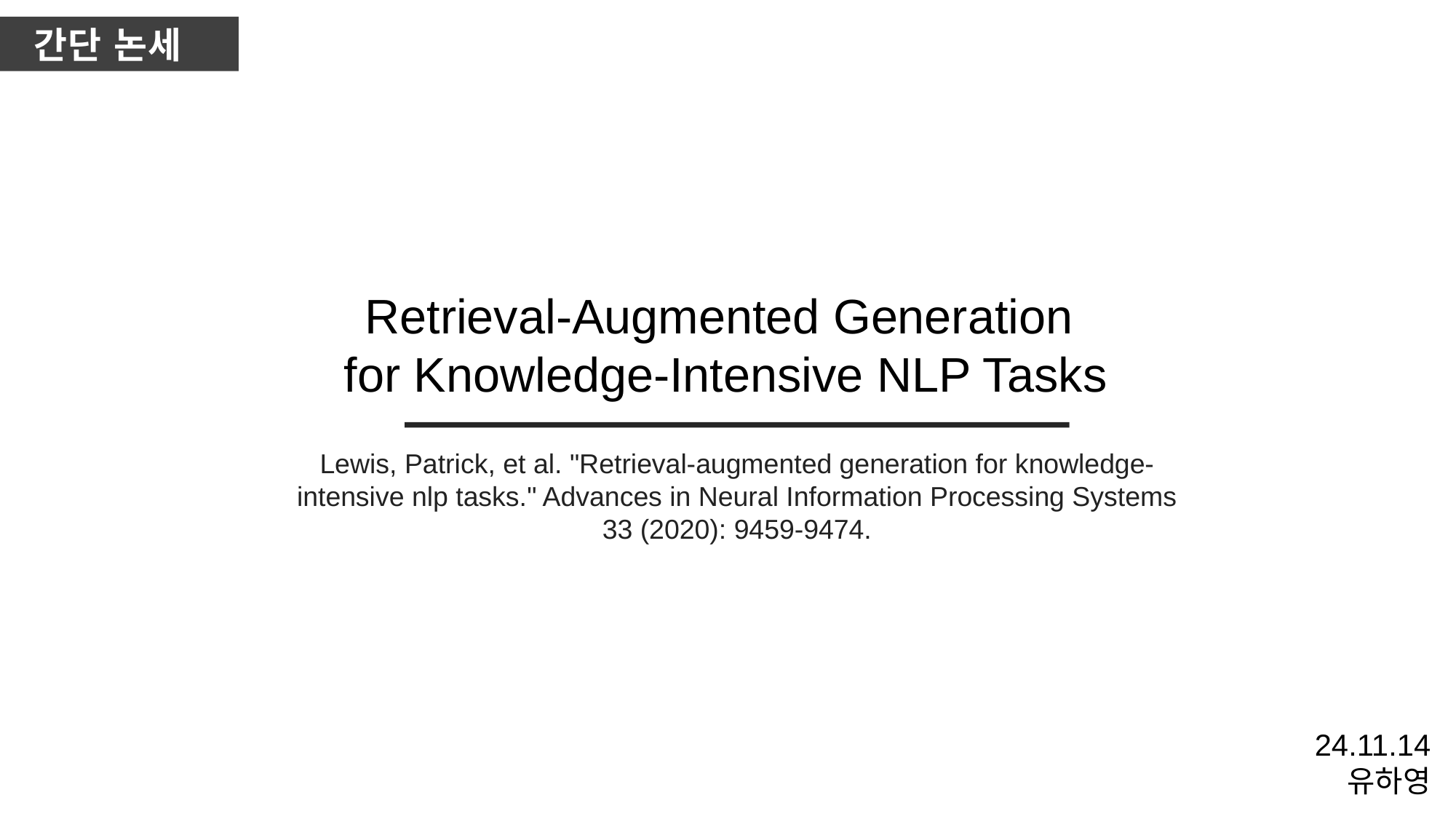

간단 논세
Retrieval-Augmented Generation
for Knowledge-Intensive NLP Tasks

Lewis, Patrick, et al. "Retrieval-augmented generation for knowledge-intensive nlp tasks." Advances in Neural Information Processing Systems 33 (2020): 9459-9474.
24.11.14
유하영